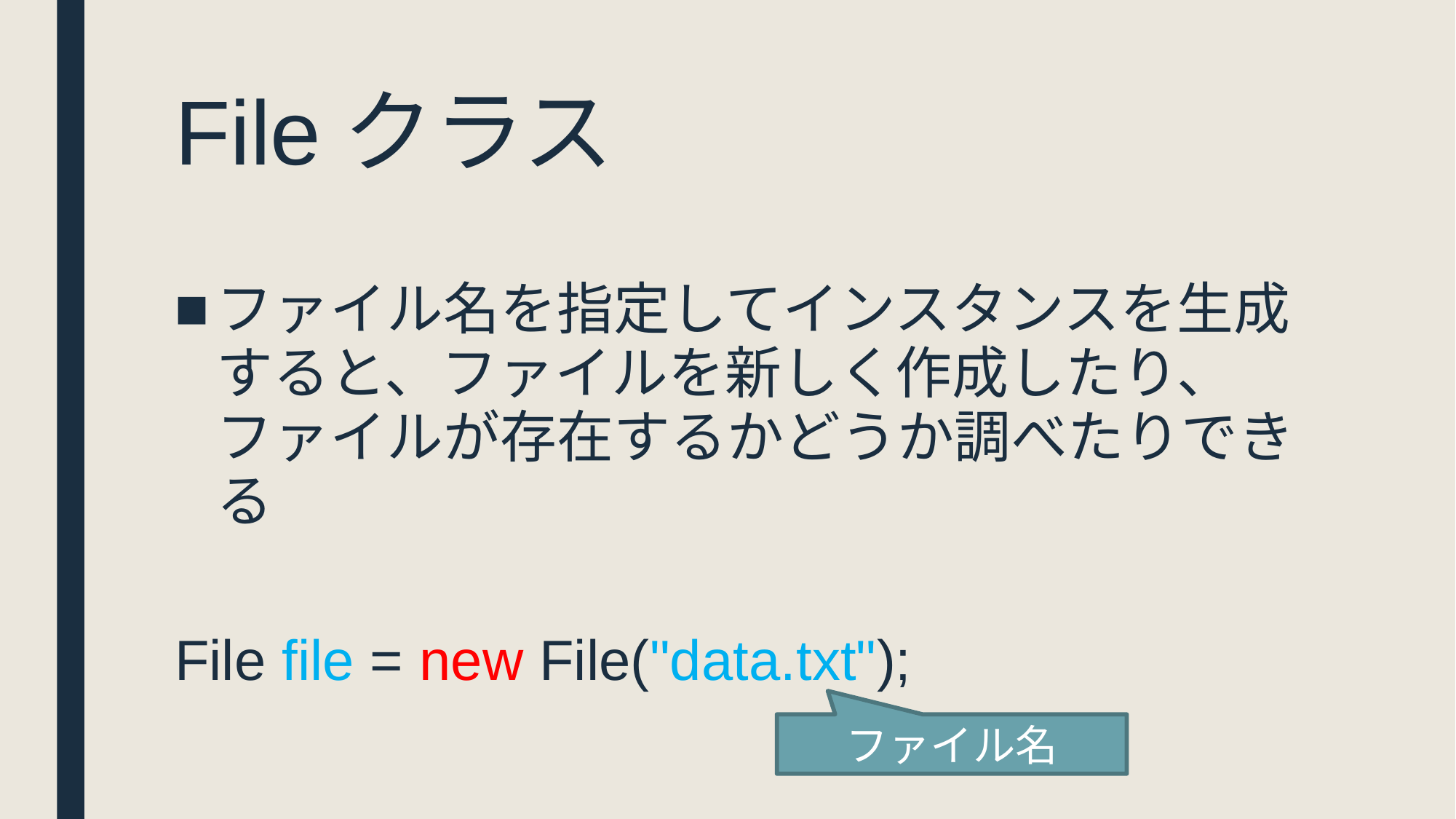

# Fileクラス
ファイル名を指定してインスタンスを生成すると、ファイルを新しく作成したり、ファイルが存在するかどうか調べたりできる

File file = new File("data.txt");

ファイル名